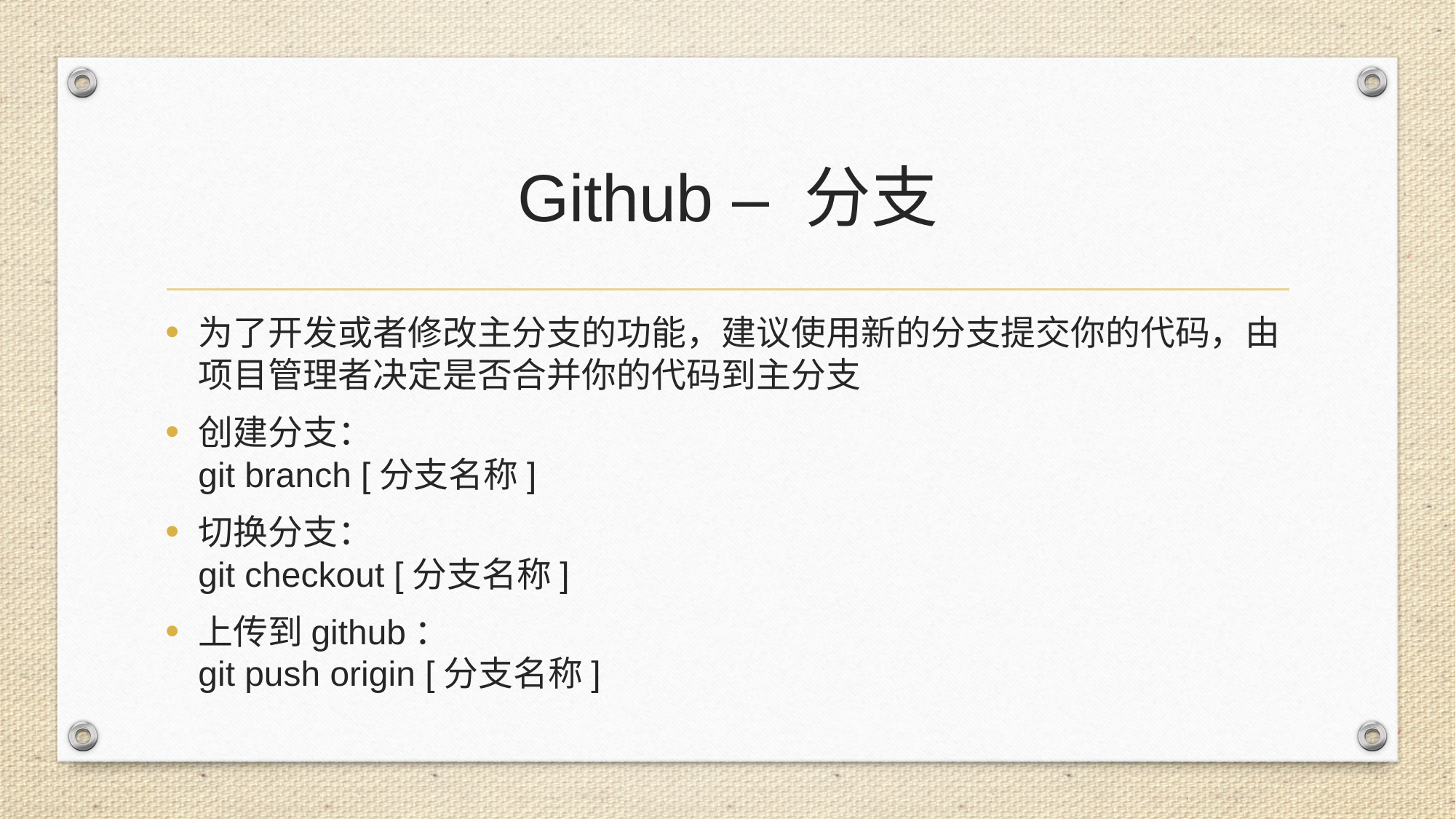

# Github – 分支
为了开发或者修改主分支的功能，建议使用新的分支提交你的代码，由项目管理者决定是否合并你的代码到主分支
创建分支：
git branch [分支名称]
切换分支：
git checkout [分支名称]
上传到github：
git push origin [分支名称]